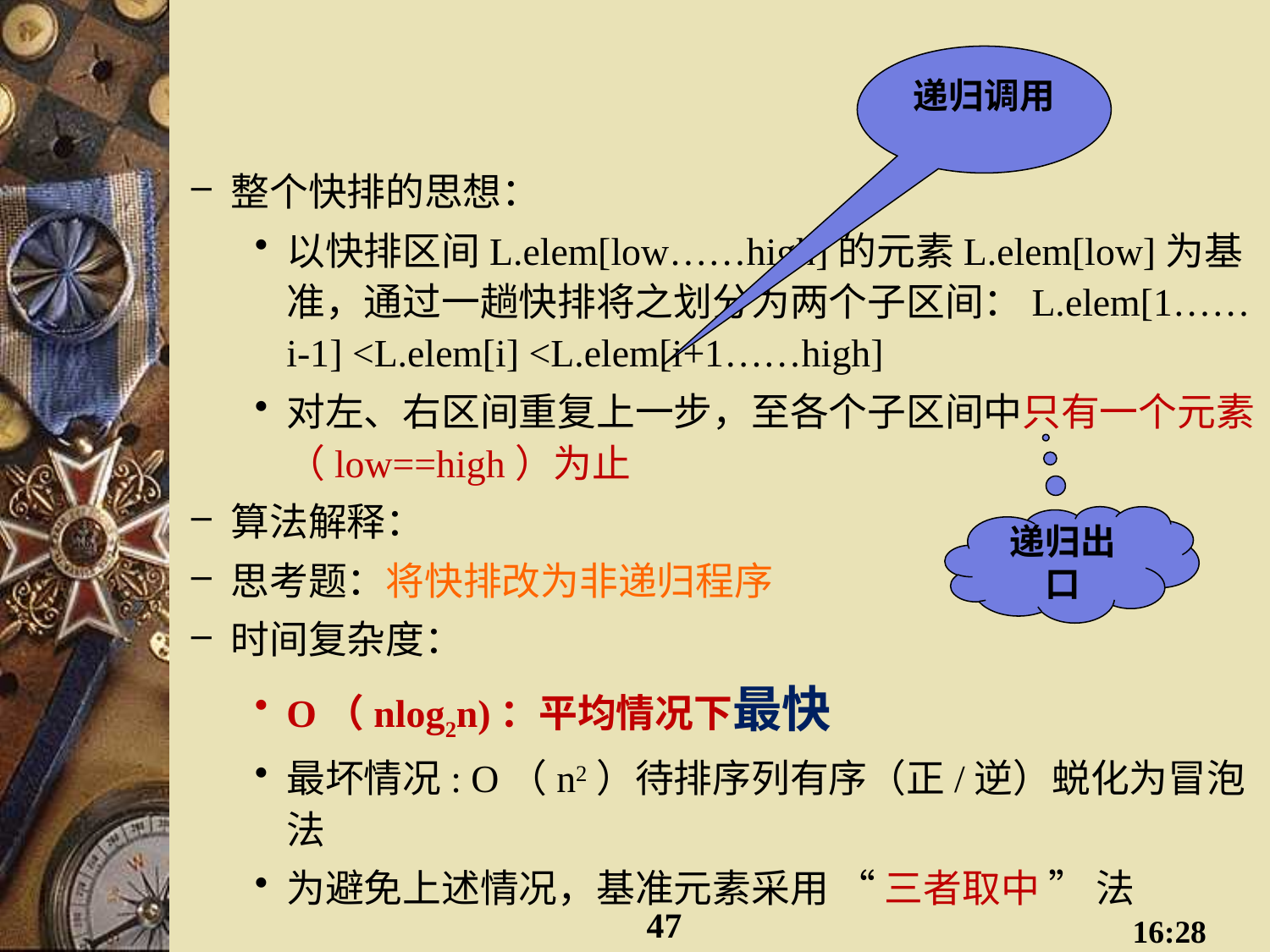

#
递归调用

整个快排的思想：
以快排区间L.elem[low……high]的元素L.elem[low]为基准，通过一趟快排将之划分为两个子区间：L.elem[1……i-1] <L.elem[i] <L.elem[i+1……high]
对左、右区间重复上一步，至各个子区间中只有一个元素（low==high）为止
算法解释：
思考题：将快排改为非递归程序
时间复杂度：
O（nlog2n)：平均情况下最快
最坏情况: O（n2）待排序列有序（正/逆）蜕化为冒泡法
为避免上述情况，基准元素采用 “ 三者取中 ” 法

递归出口